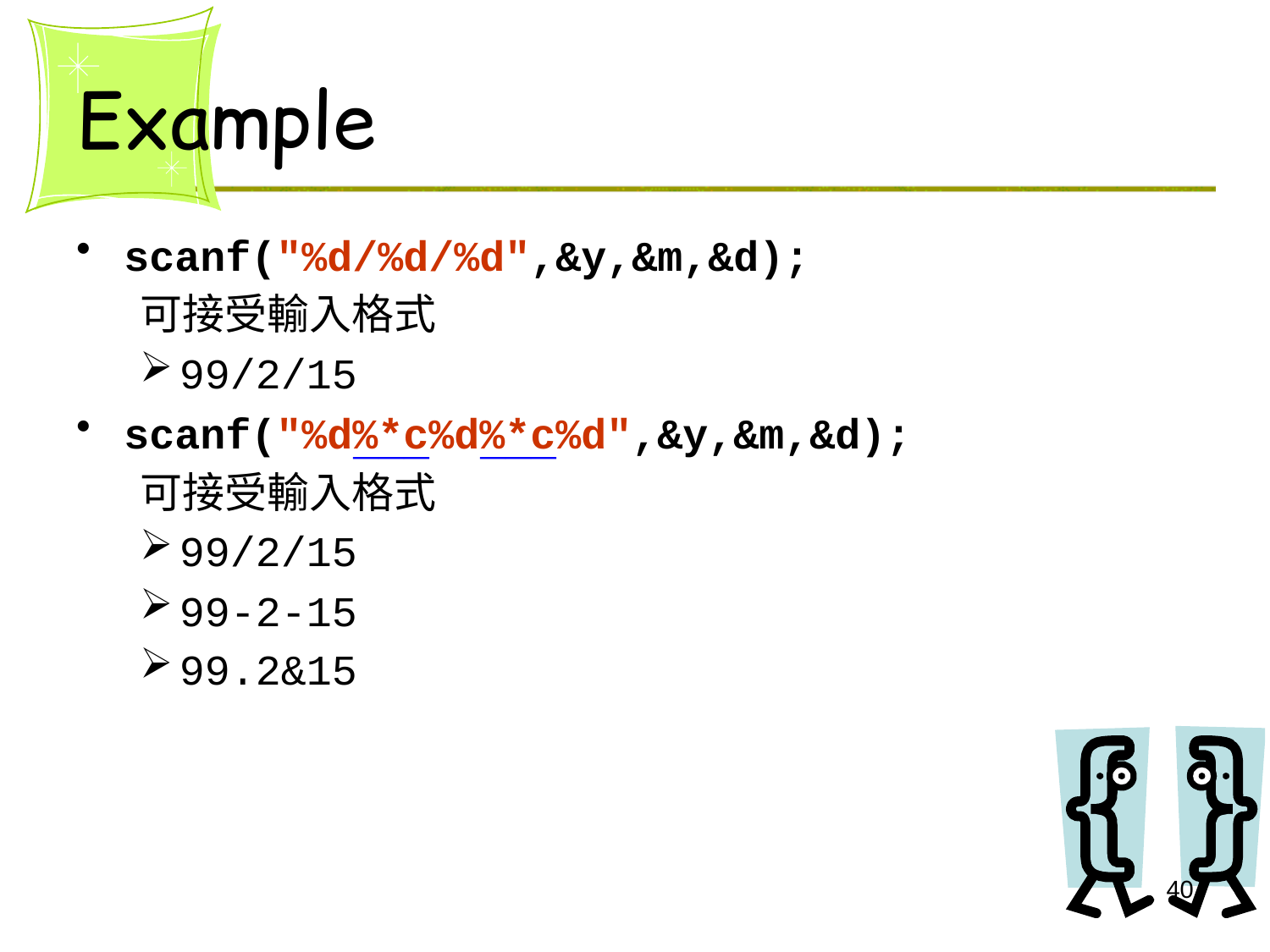

# Example
scanf("%d/%d/%d",&y,&m,&d);
可接受輸入格式
99/2/15
scanf("%d%*c%d%*c%d",&y,&m,&d);
可接受輸入格式
99/2/15
99-2-15
99.2&15
         ___  ___
40